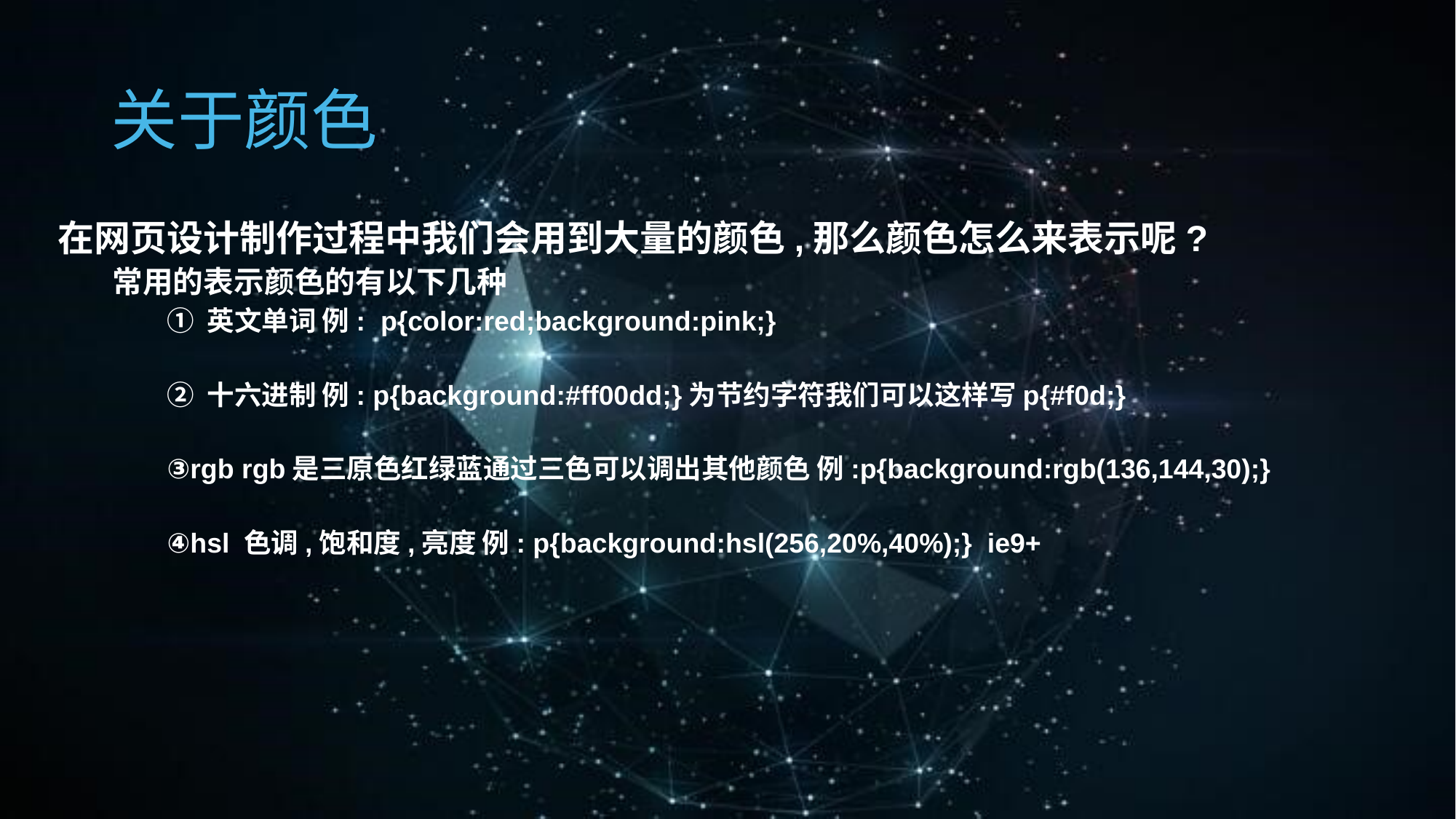

# 关于颜色

在网页设计制作过程中我们会用到大量的颜色,那么颜色怎么来表示呢?
常用的表示颜色的有以下几种
① 英文单词 例:  p{color:red;background:pink;}

② 十六进制 例: p{background:#ff00dd;}为节约字符我们可以这样写p{#f0d;}

③rgb rgb是三原色红绿蓝通过三色可以调出其他颜色 例:p{background:rgb(136,144,30);}

④hsl 色调,饱和度,亮度 例: p{background:hsl(256,20%,40%);}  ie9+